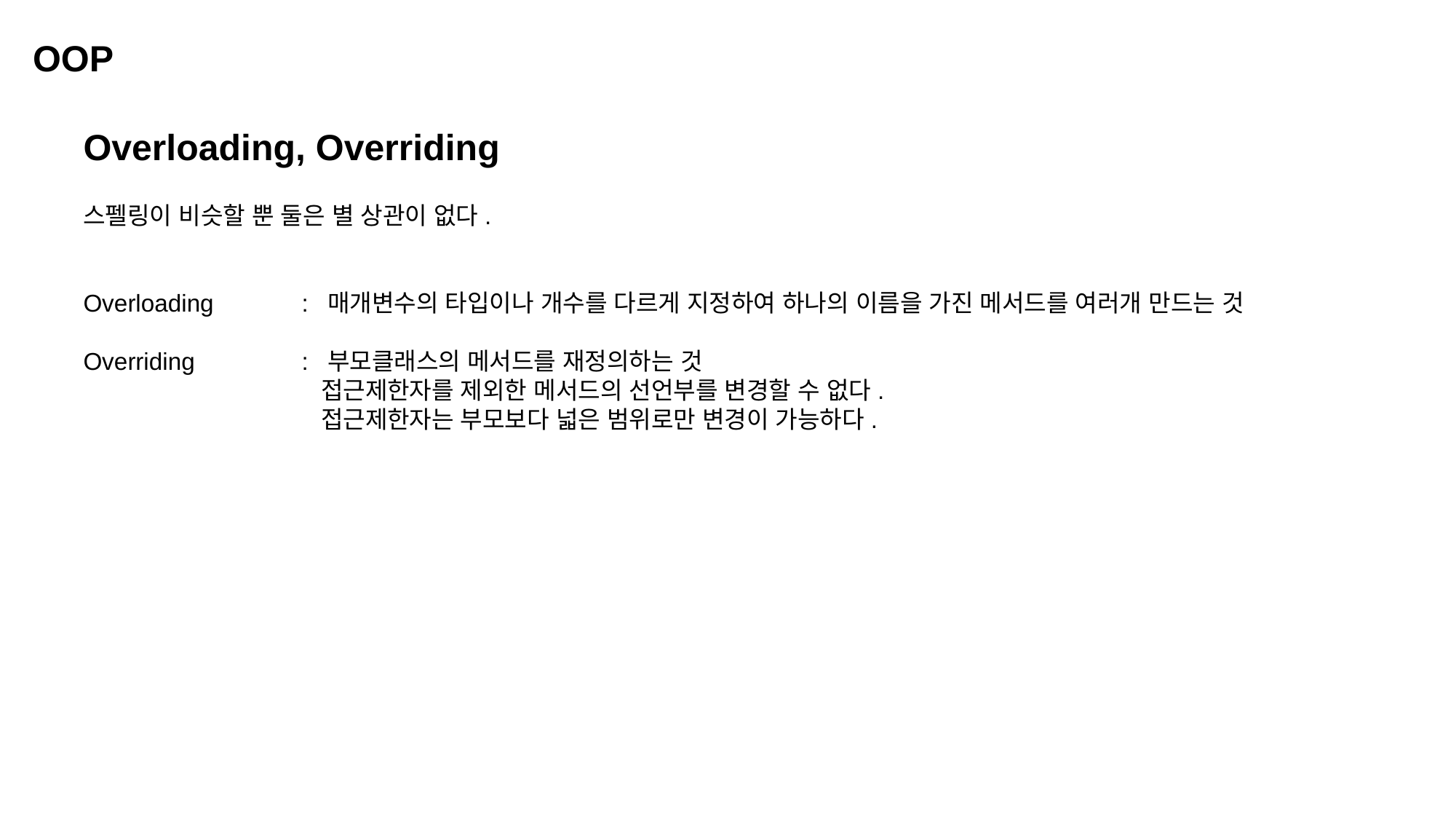

OOP
Overloading, Overriding

스펠링이 비슷할 뿐 둘은 별 상관이 없다.

Overloading 	:  매개변수의 타입이나 개수를 다르게 지정하여 하나의 이름을 가진 메서드를 여러개 만드는 것

Overriding	:  부모클래스의 메서드를 재정의하는 것
		  접근제한자를 제외한 메서드의 선언부를 변경할 수 없다.
		  접근제한자는 부모보다 넓은 범위로만 변경이 가능하다.